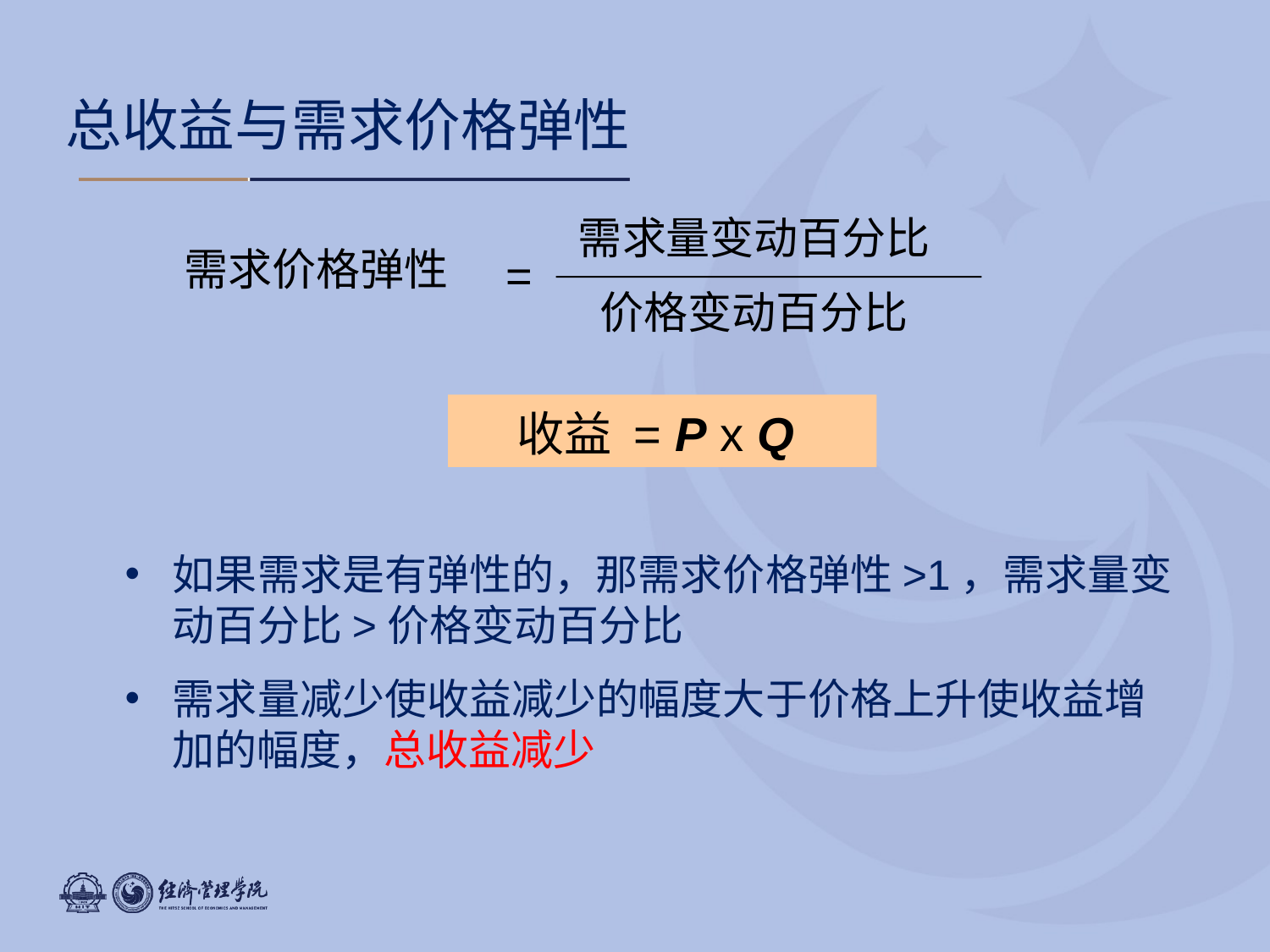

0
总收益与需求价格弹性
     需求量变动百分比
     价格变动百分比
需求价格弹性
=

收益 = P x Q
如果需求是有弹性的，那需求价格弹性>1，需求量变动百分比>价格变动百分比
需求量减少使收益减少的幅度大于价格上升使收益增加的幅度，总收益减少